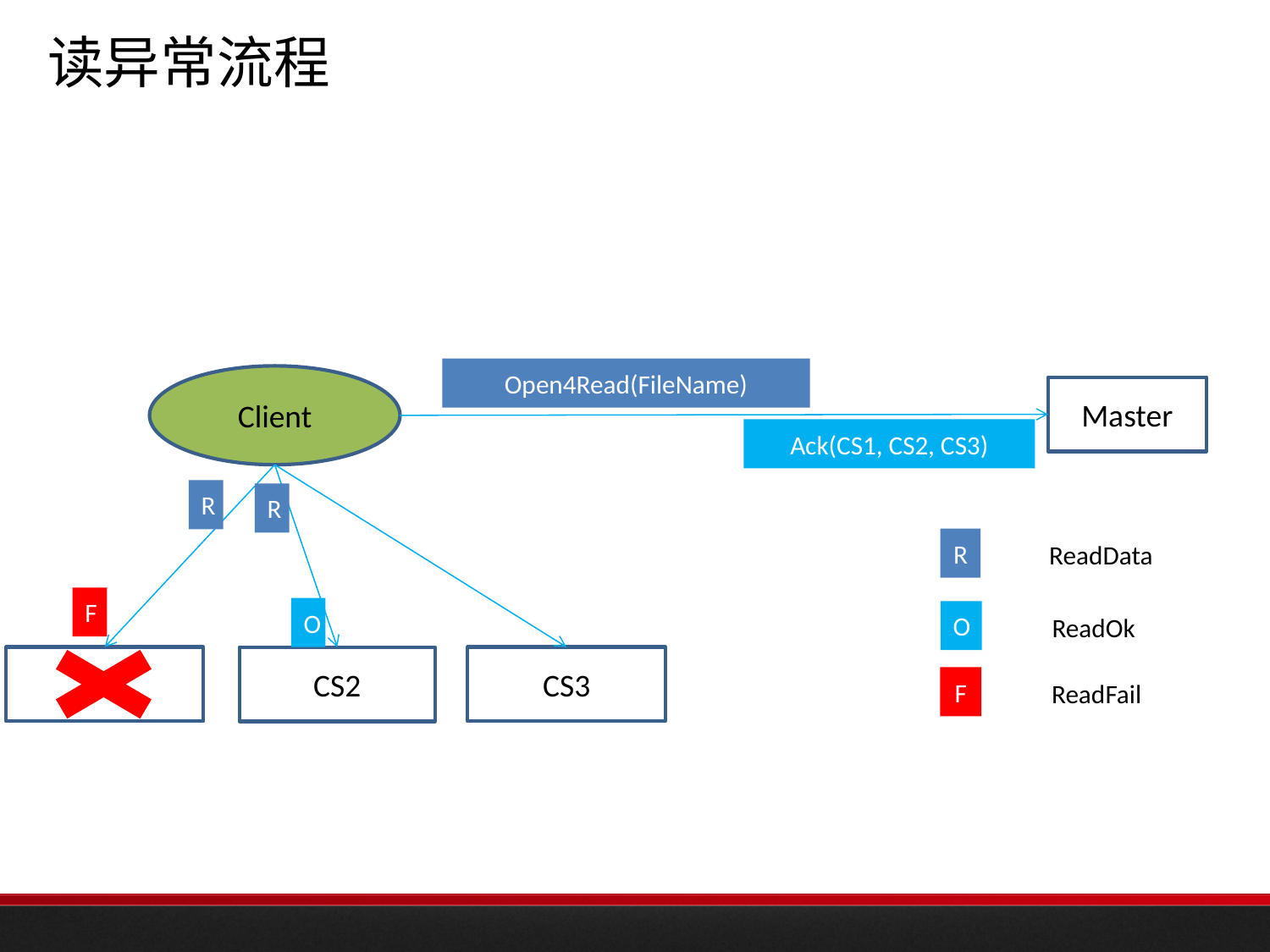

# 读异常流程
Open4Read(FileName)
Client
Master
Ack(CS1, CS2, CS3)
R
R
R
ReadData
F
O
O
ReadOk

CS1
CS3
CS2
F
ReadFail